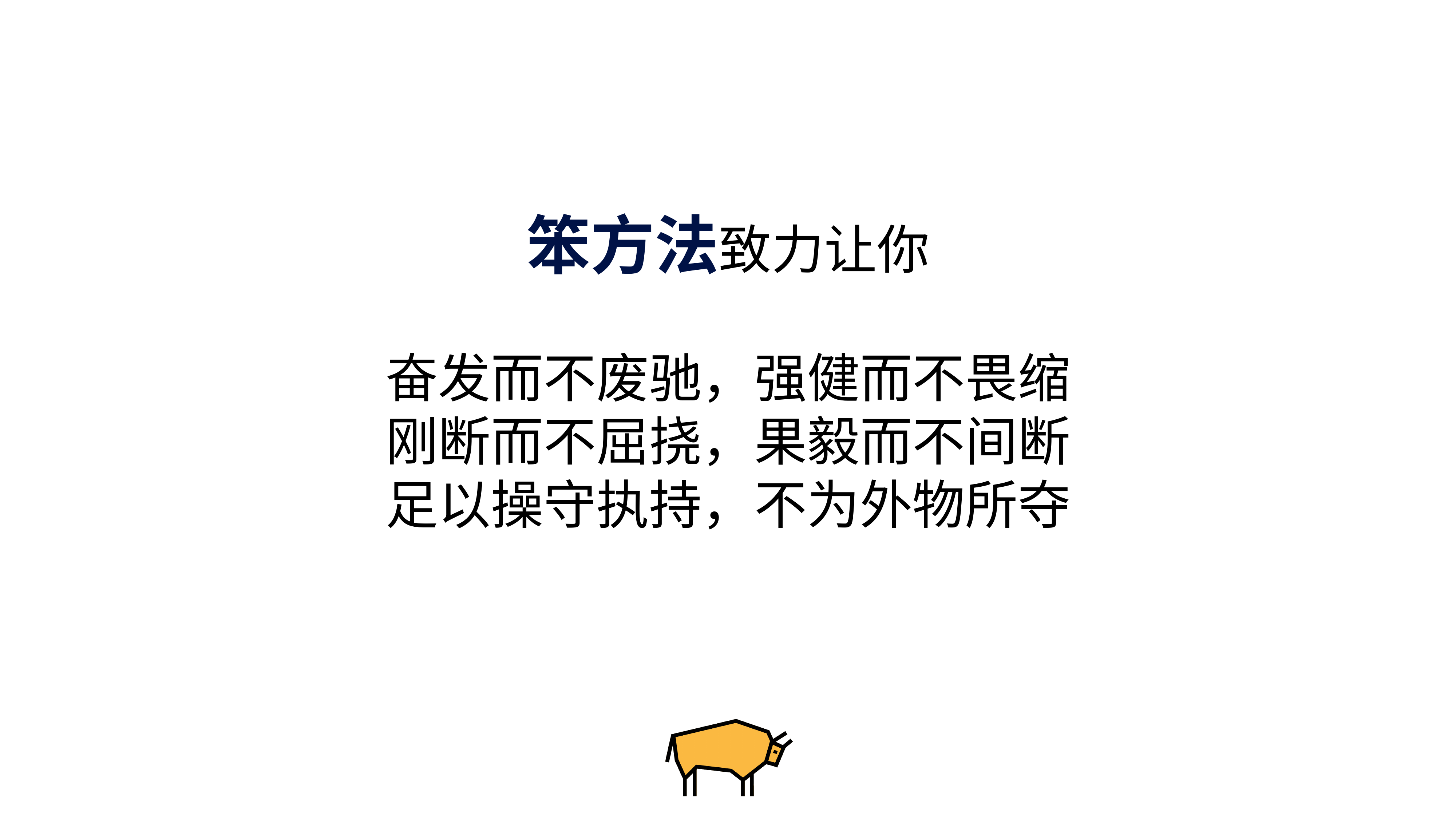

# 笨方法致力让你 奋发而不废驰，强健而不畏缩 刚断而不屈挠，果毅而不间断 足以操守执持，不为外物所夺